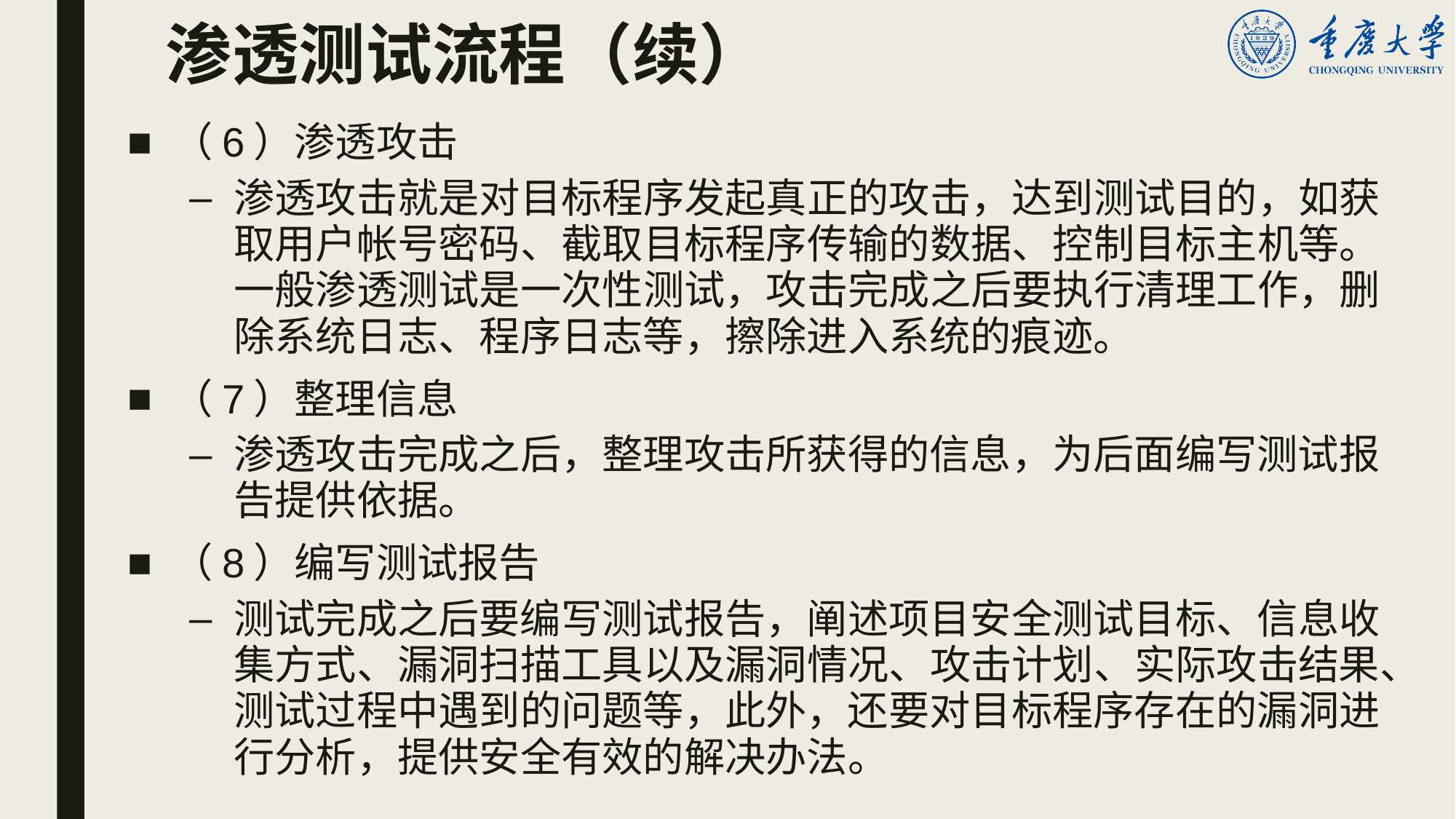

# 渗透测试流程（续）
（6）渗透攻击
渗透攻击就是对目标程序发起真正的攻击，达到测试目的，如获取用户帐号密码、截取目标程序传输的数据、控制目标主机等。一般渗透测试是一次性测试，攻击完成之后要执行清理工作，删除系统日志、程序日志等，擦除进入系统的痕迹。
（7）整理信息
渗透攻击完成之后，整理攻击所获得的信息，为后面编写测试报告提供依据。
（8）编写测试报告
测试完成之后要编写测试报告，阐述项目安全测试目标、信息收集方式、漏洞扫描工具以及漏洞情况、攻击计划、实际攻击结果、测试过程中遇到的问题等，此外，还要对目标程序存在的漏洞进行分析，提供安全有效的解决办法。